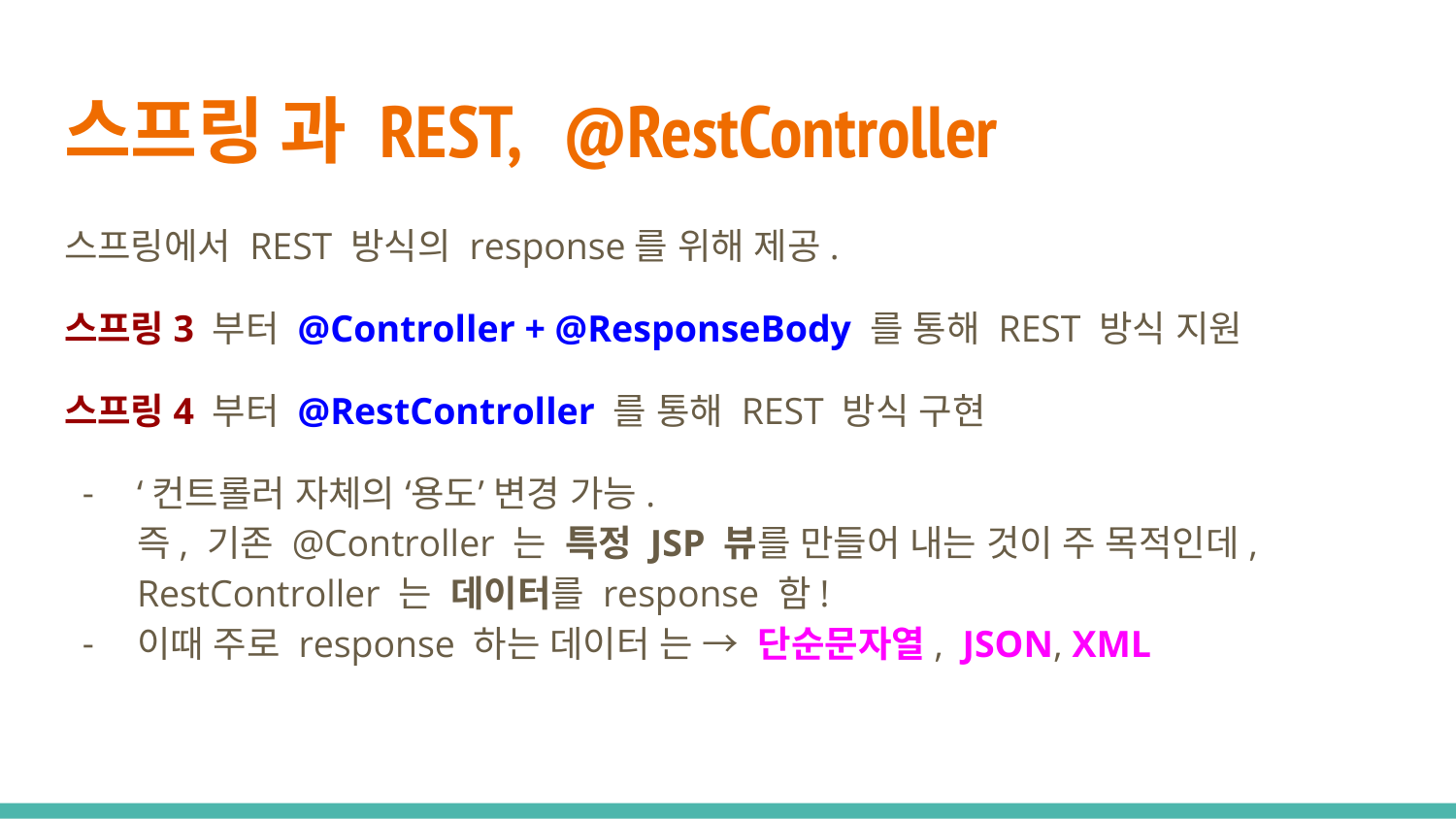

# 스프링 과 REST,   @RestController
스프링에서 REST 방식의 response를 위해 제공.
스프링3 부터 @Controller + @ResponseBody 를 통해 REST 방식 지원
스프링4 부터 @RestController 를 통해 REST 방식 구현
‘컨트롤러 자체의 ‘용도’ 변경 가능.
즉, 기존 @Controller 는  특정 JSP 뷰를 만들어 내는 것이 주 목적인데,
RestController 는  데이터를 response 함!
이때 주로 response 하는 데이터 는 →  단순문자열,  JSON, XML